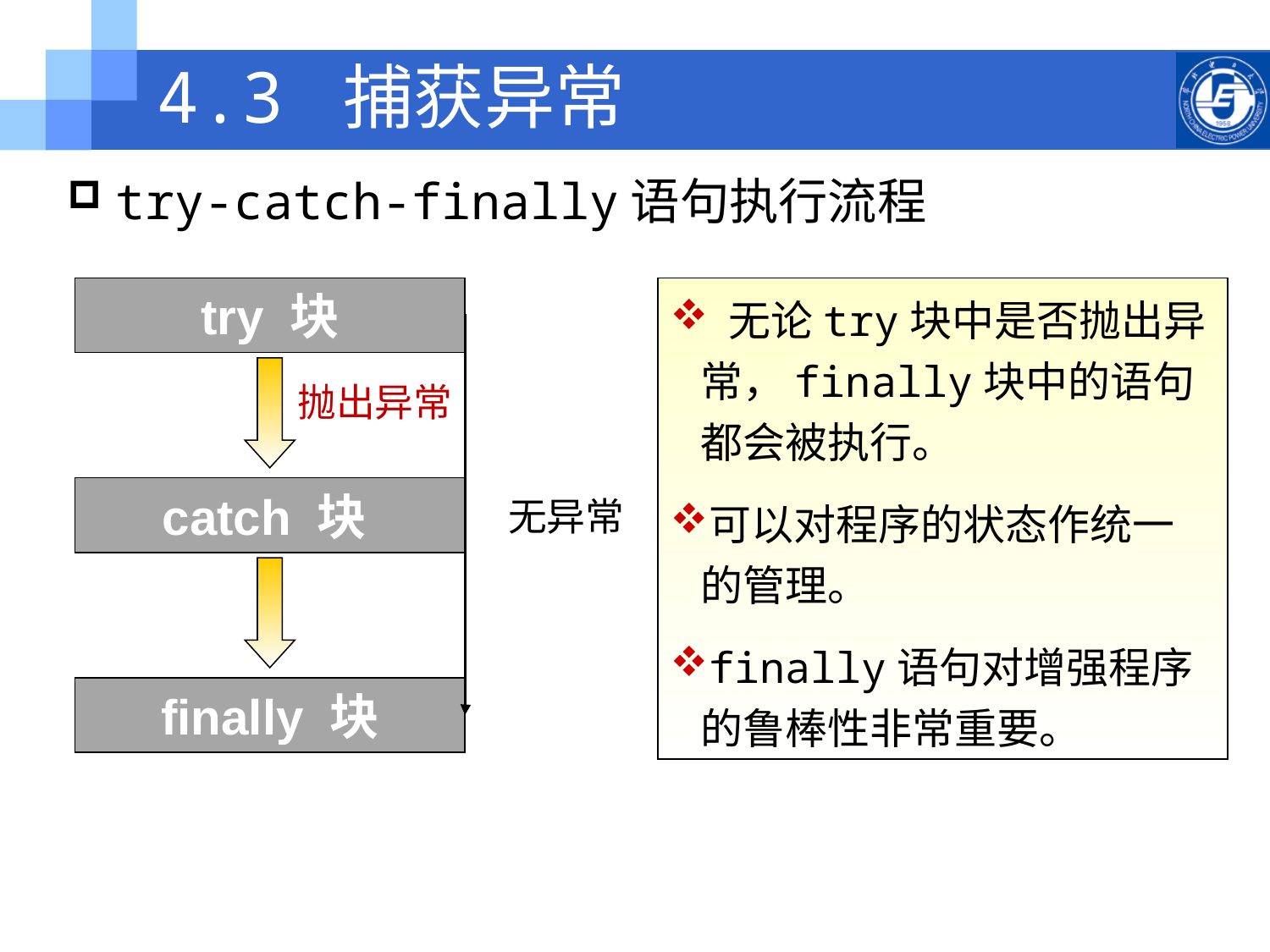

4.3 捕获异常
# try-catch-finally语句执行流程
try 块
 无论try块中是否抛出异常，finally块中的语句都会被执行。
可以对程序的状态作统一的管理。
finally语句对增强程序的鲁棒性非常重要。

抛出异常
catch 块
无异常

finally 块